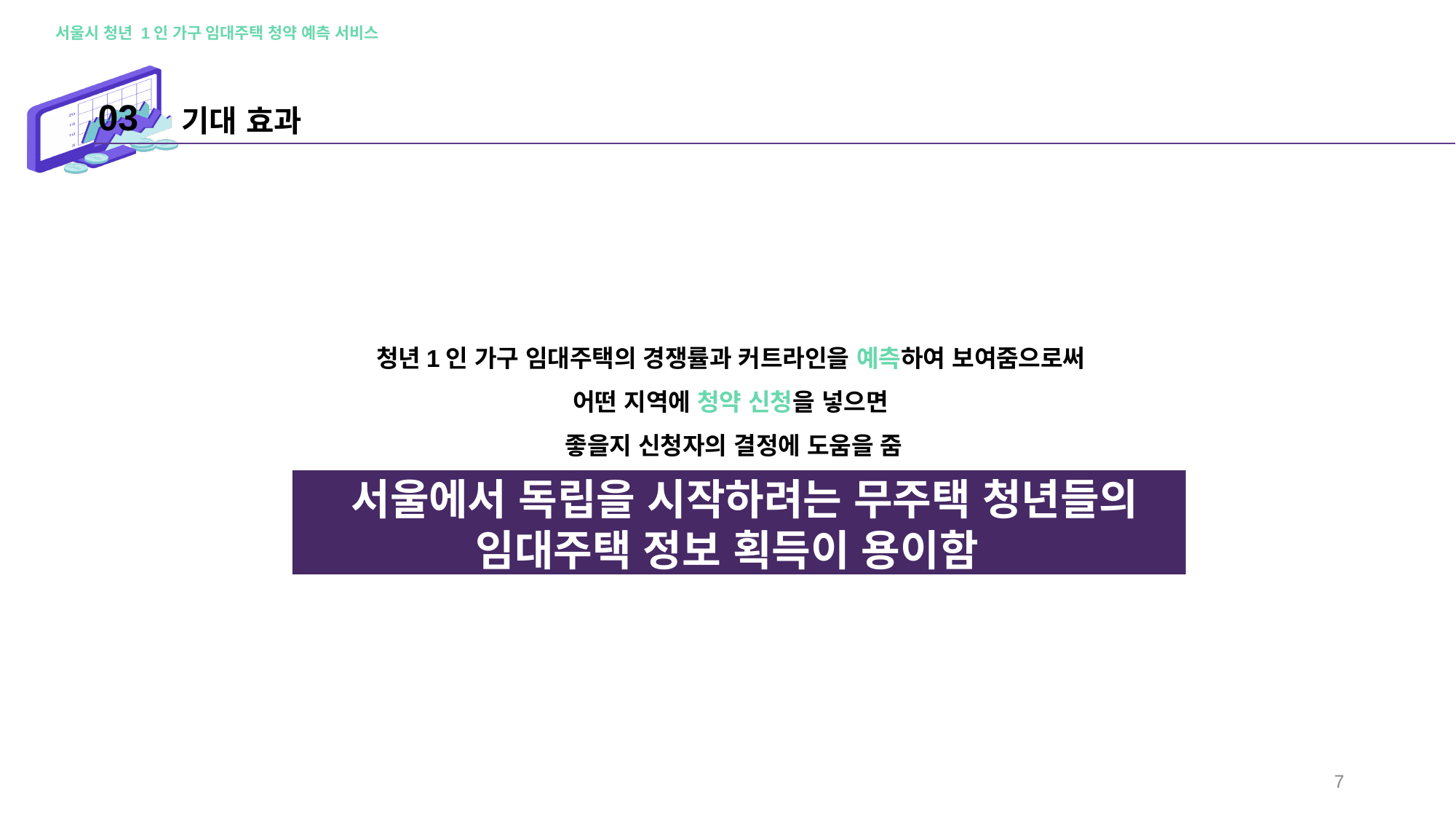

서울시 청년 1인 가구 임대주택 청약 예측 서비스

03
기대 효과
청년1인 가구 임대주택의 경쟁률과 커트라인을 예측하여 보여줌으로써
어떤 지역에 청약 신청을 넣으면
좋을지 신청자의 결정에 도움을 줌
서울에서 독립을 시작하려는 무주택 청년들의 임대주택 정보 획득이 용이함
7